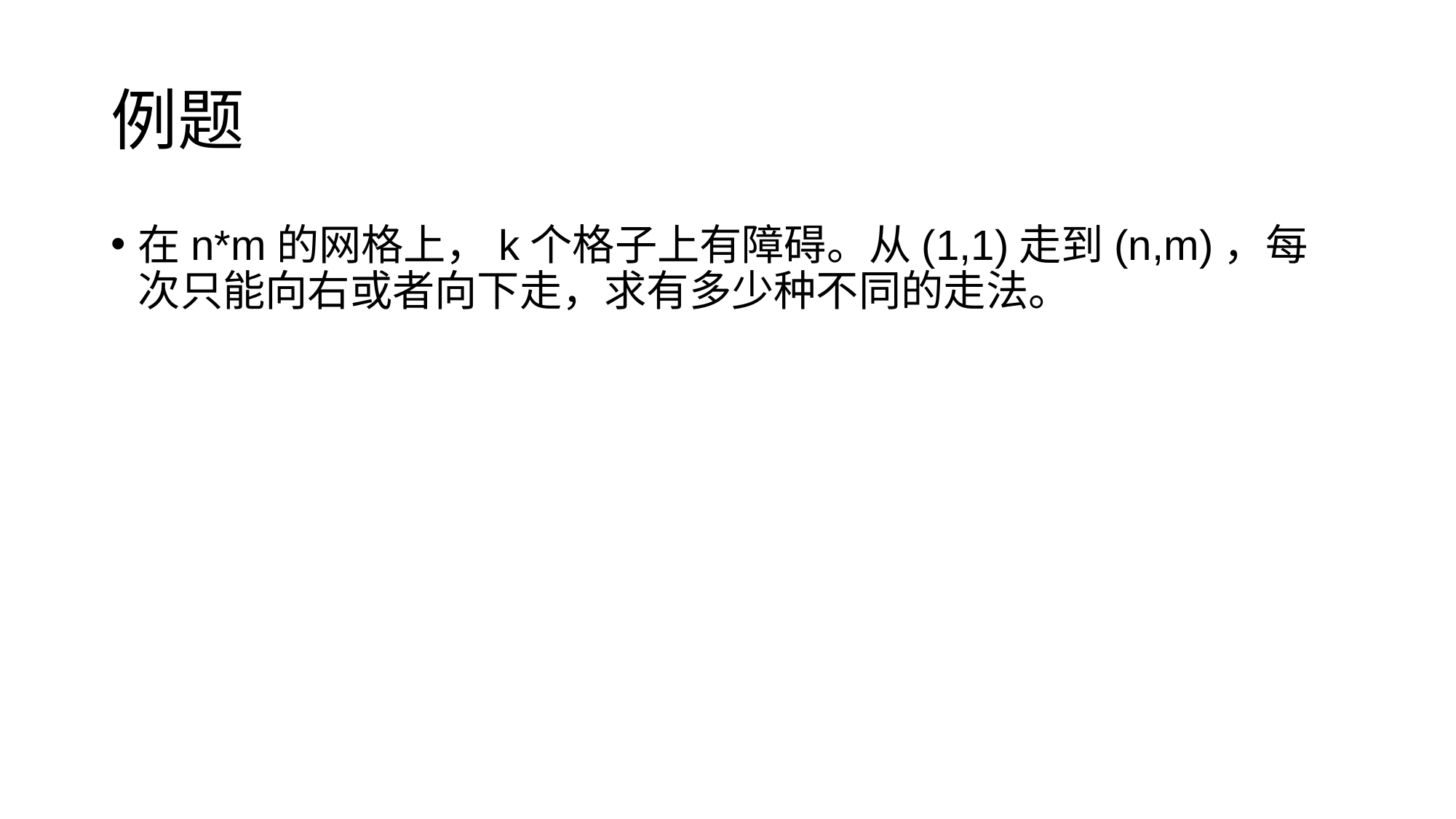

# 例题
在n*m的网格上，k个格子上有障碍。从(1,1)走到(n,m)，每次只能向右或者向下走，求有多少种不同的走法。